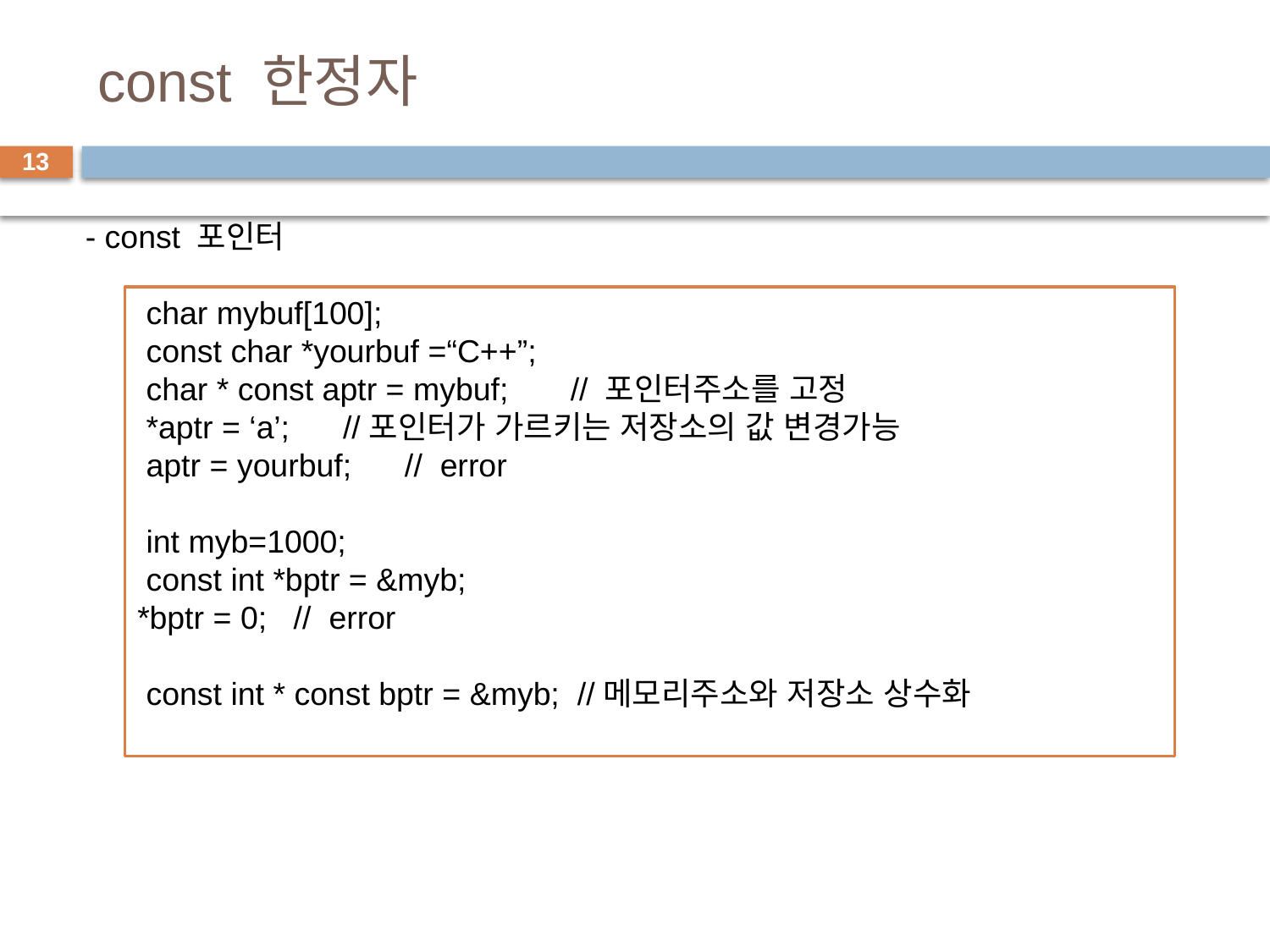

# const 한정자
13
- const 포인터

 char mybuf[100];
 const char *yourbuf =“C++”;
 char * const aptr = mybuf;       // 포인터주소를 고정
 *aptr = ‘a’;      //포인터가 가르키는 저장소의 값 변경가능
 aptr = yourbuf;      //  error

 int myb=1000;
 const int *bptr = &myb;
*bptr = 0;   //  error

 const int * const bptr = &myb;  //메모리주소와 저장소 상수화